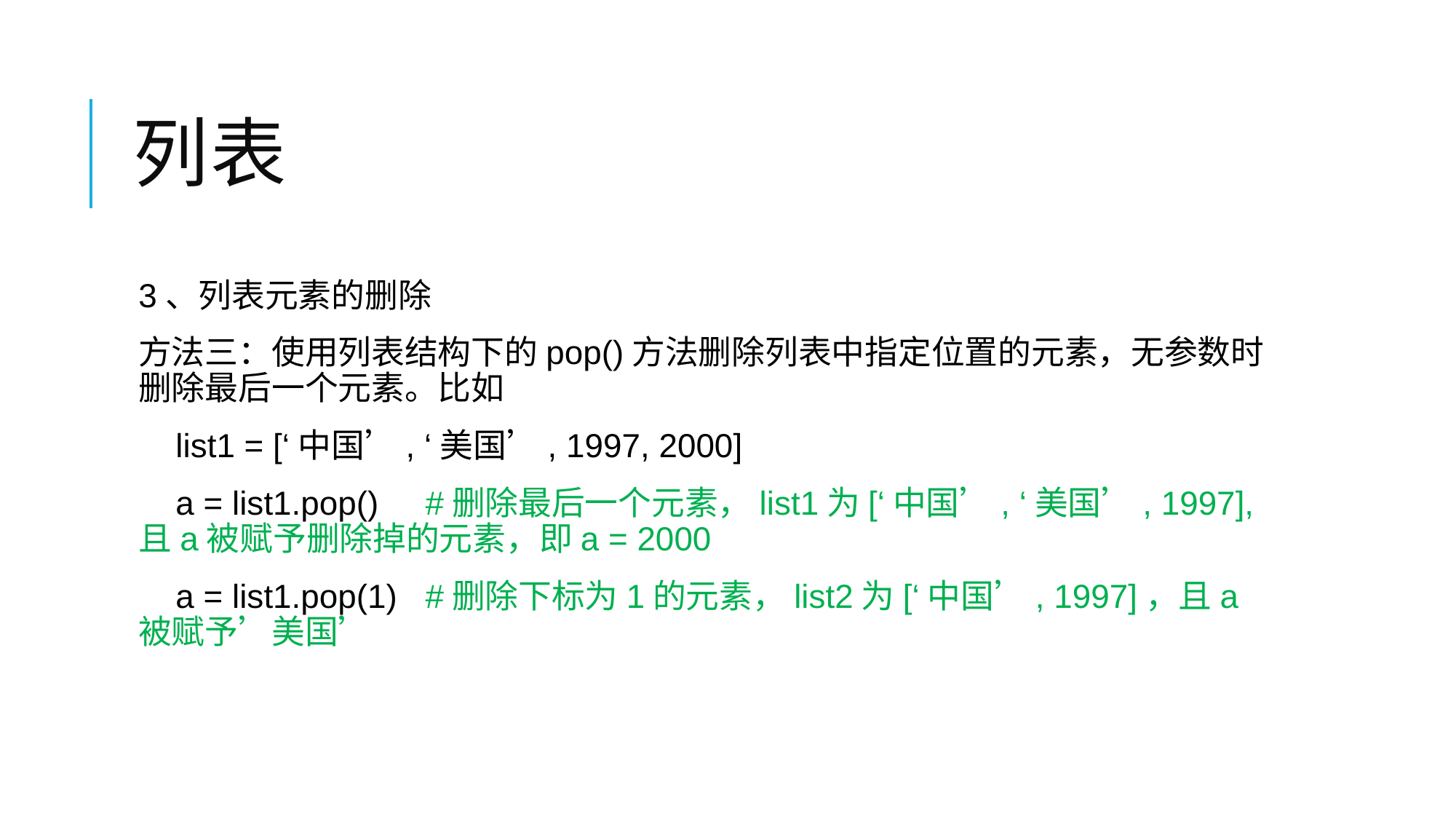

# 列表
3、列表元素的删除
方法三：使用列表结构下的pop()方法删除列表中指定位置的元素，无参数时删除最后一个元素。比如
    list1 = [‘中国’, ‘美国’, 1997, 2000]
    a = list1.pop()     #删除最后一个元素，list1为[‘中国’, ‘美国’, 1997], 且a被赋予删除掉的元素，即a = 2000
    a = list1.pop(1)   #删除下标为1的元素，list2为[‘中国’, 1997]，且a被赋予’美国’